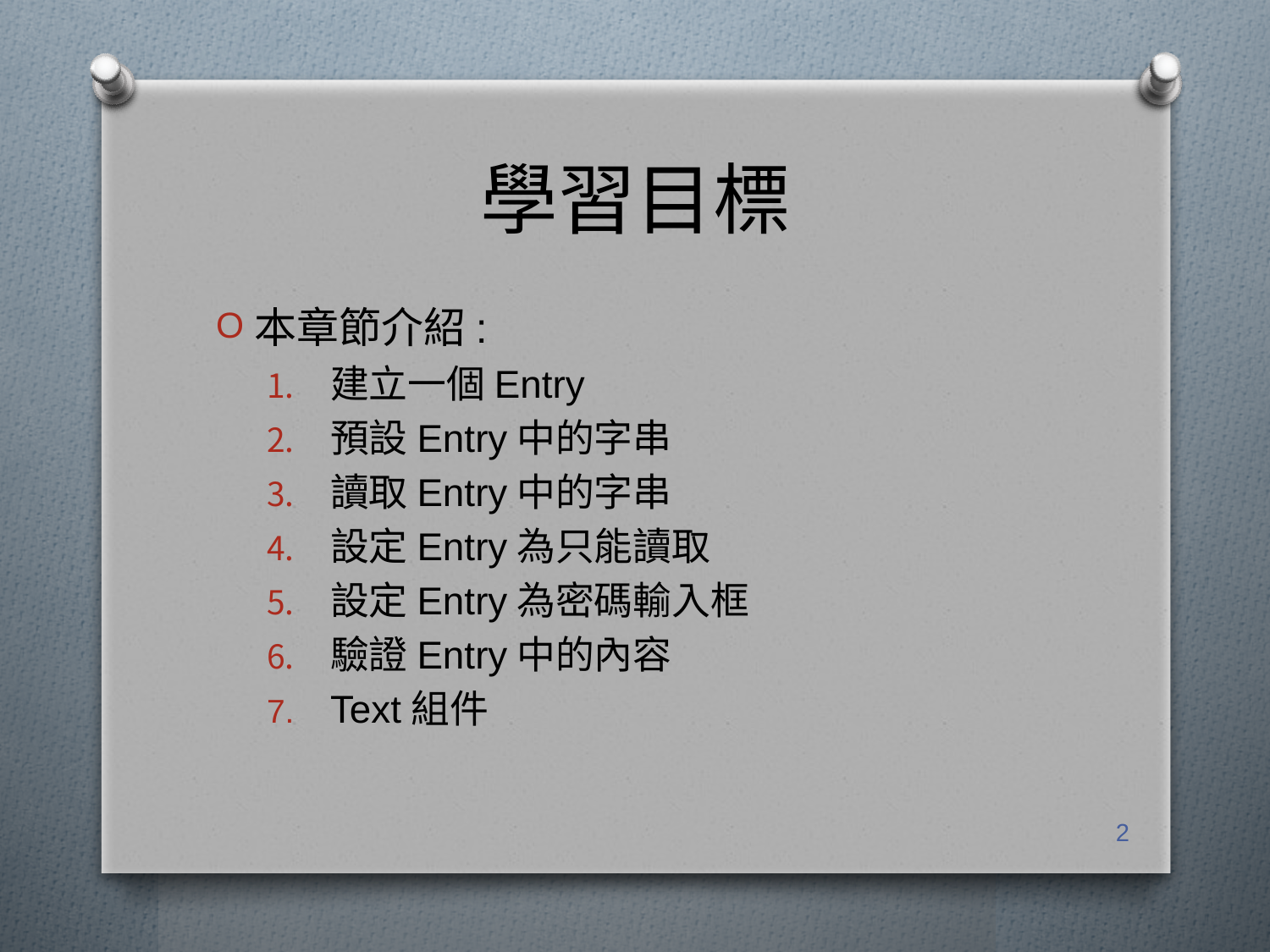

# 學習目標
本章節介紹:
建立一個Entry
預設Entry中的字串
讀取Entry中的字串
設定Entry為只能讀取
設定Entry為密碼輸入框
驗證Entry中的內容
Text組件

2